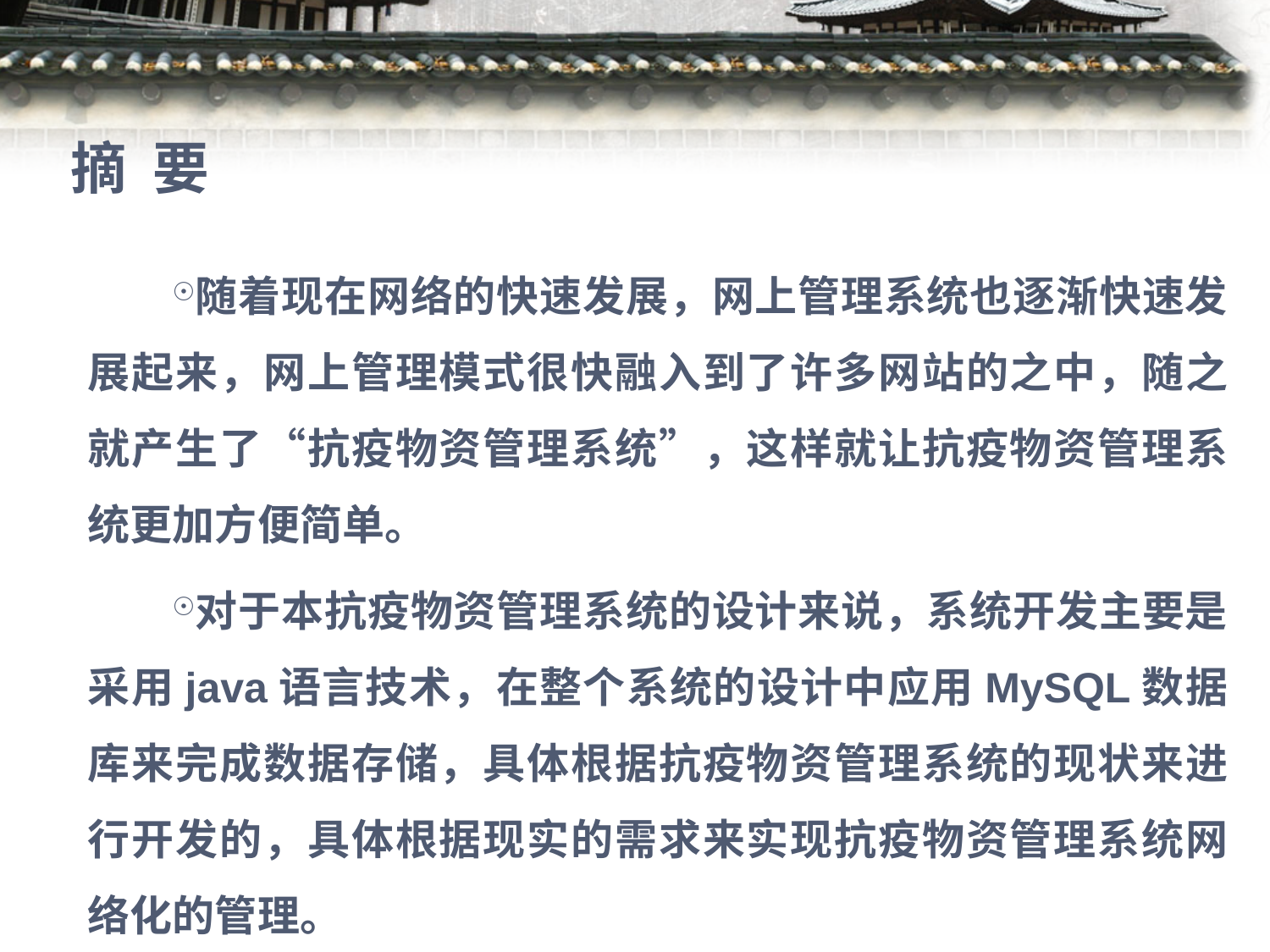

# 摘  要
随着现在网络的快速发展，网上管理系统也逐渐快速发展起来，网上管理模式很快融入到了许多网站的之中，随之就产生了“抗疫物资管理系统”，这样就让抗疫物资管理系统更加方便简单。
对于本抗疫物资管理系统的设计来说，系统开发主要是采用java语言技术，在整个系统的设计中应用MySQL数据库来完成数据存储，具体根据抗疫物资管理系统的现状来进行开发的，具体根据现实的需求来实现抗疫物资管理系统网络化的管理。